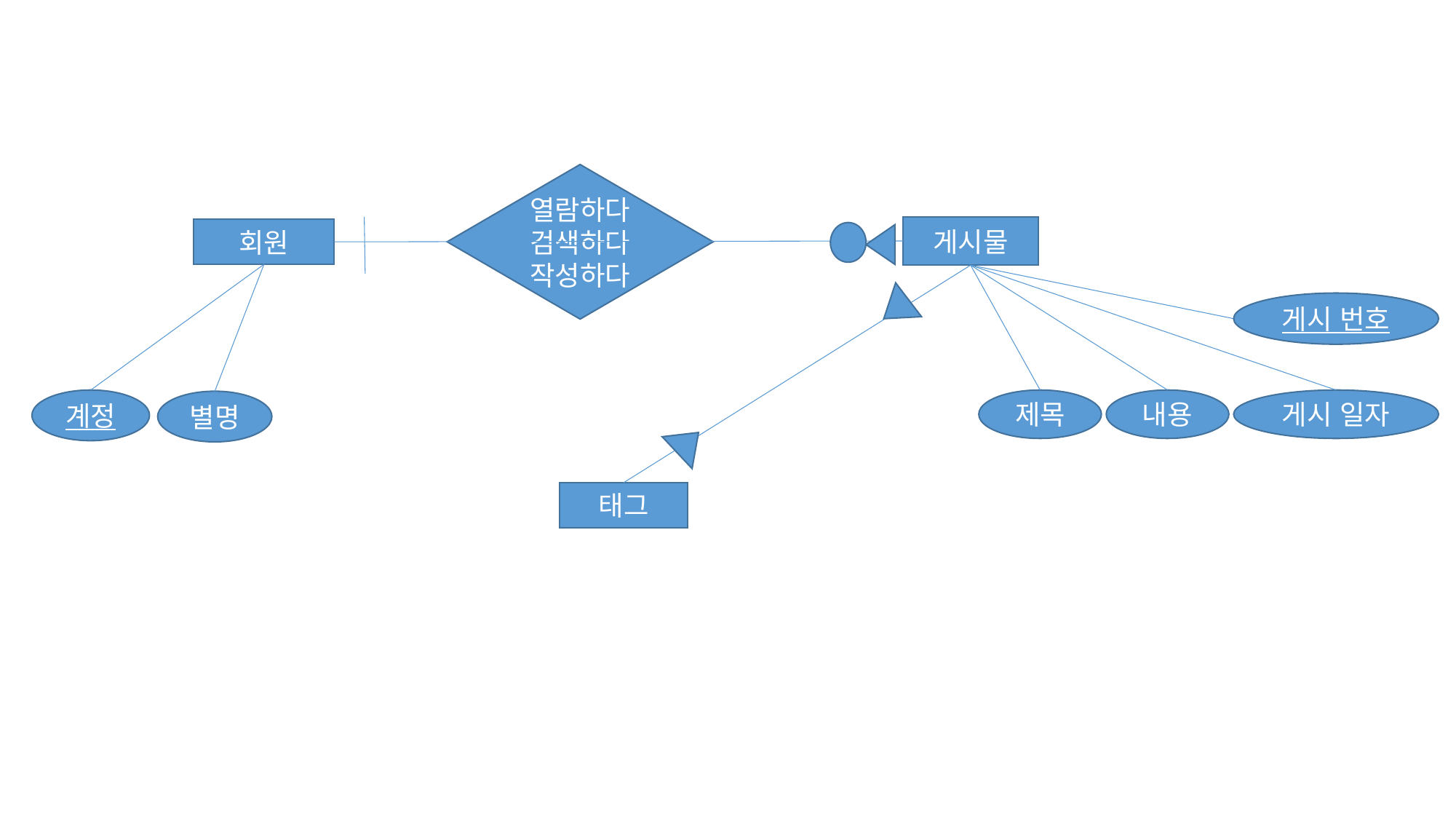

열람하다
검색하다
작성하다
게시물
회원

게시 번호

내용
제목
계정
게시 일자
별명

태그